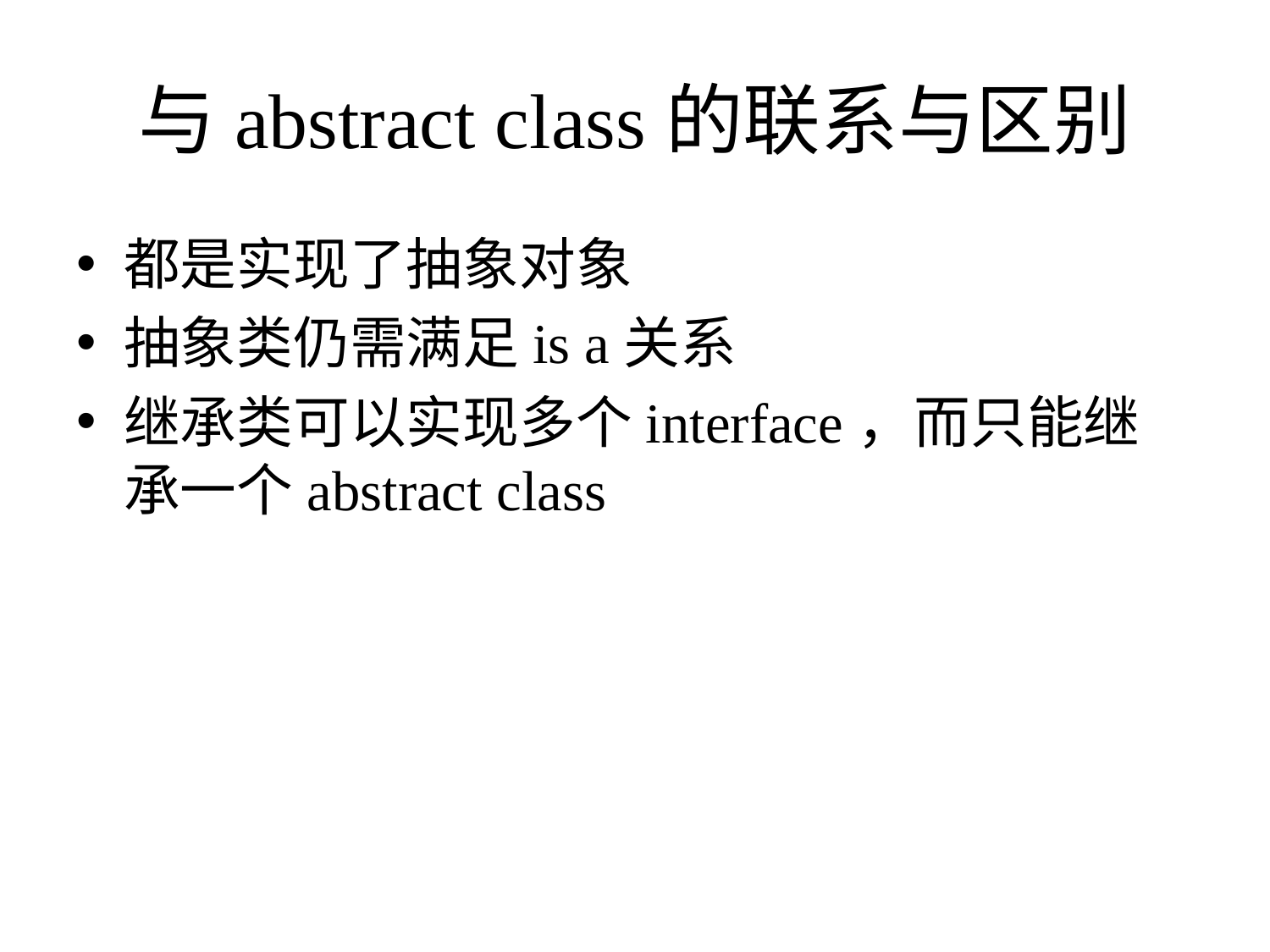

# 与abstract class的联系与区别
都是实现了抽象对象
抽象类仍需满足is a关系
继承类可以实现多个interface，而只能继承一个abstract class